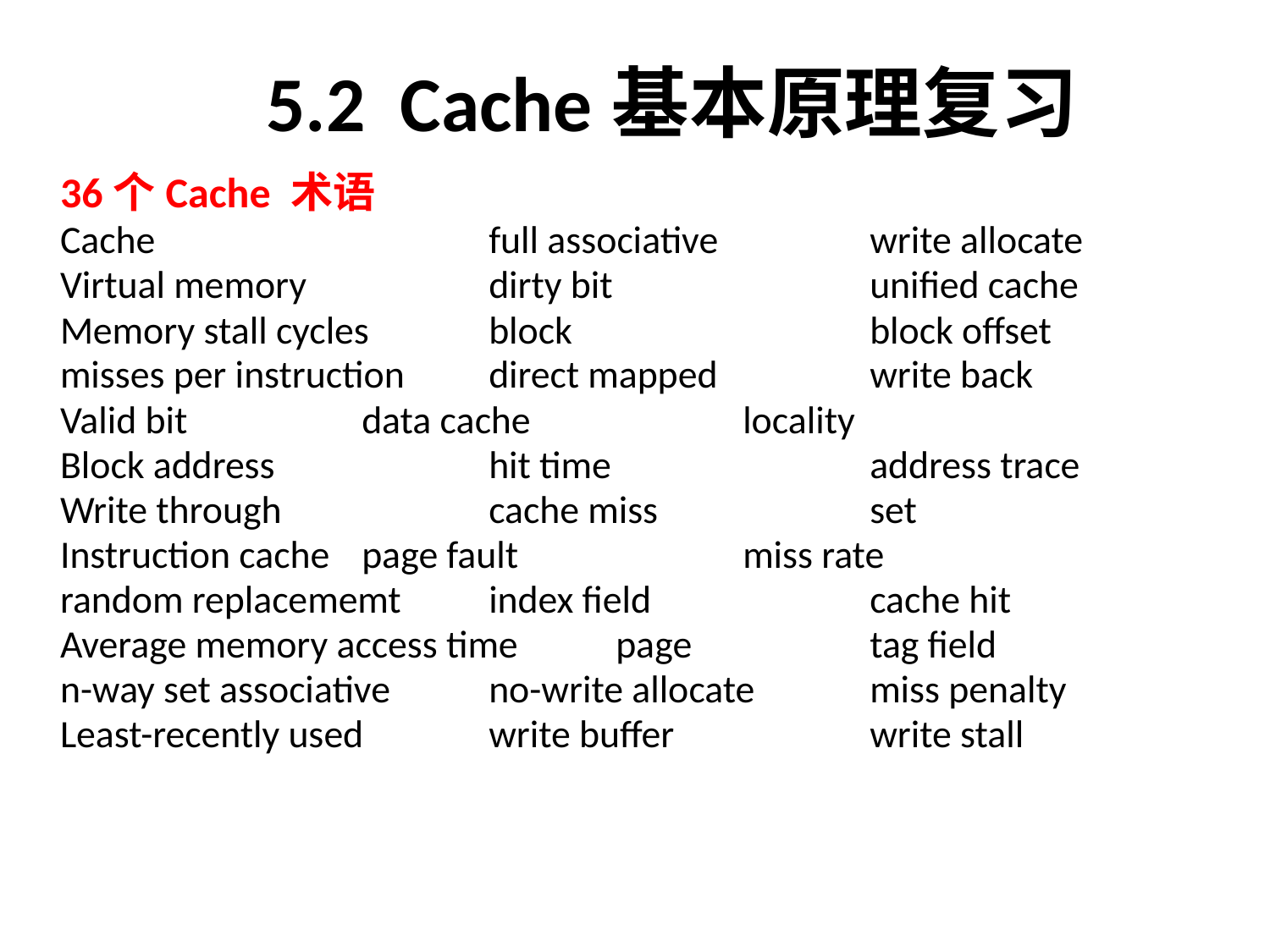

# 5.2  Cache基本原理复习
36个Cache 术语
Cache			full associative		write allocate
Virtual memory		dirty bit			unified cache
Memory stall cycles	block 		 	block offset
misses per instruction	direct mapped		write back
Valid bit		data cache		locality
Block address		hit time			address trace
Write through		cache miss		set
Instruction cache	page fault		miss rate
random replacememt	index field		cache hit
Average memory access time	page		tag field
n-way set associative 	no-write allocate	miss penalty
Least-recently used	write buffer		write stall

12